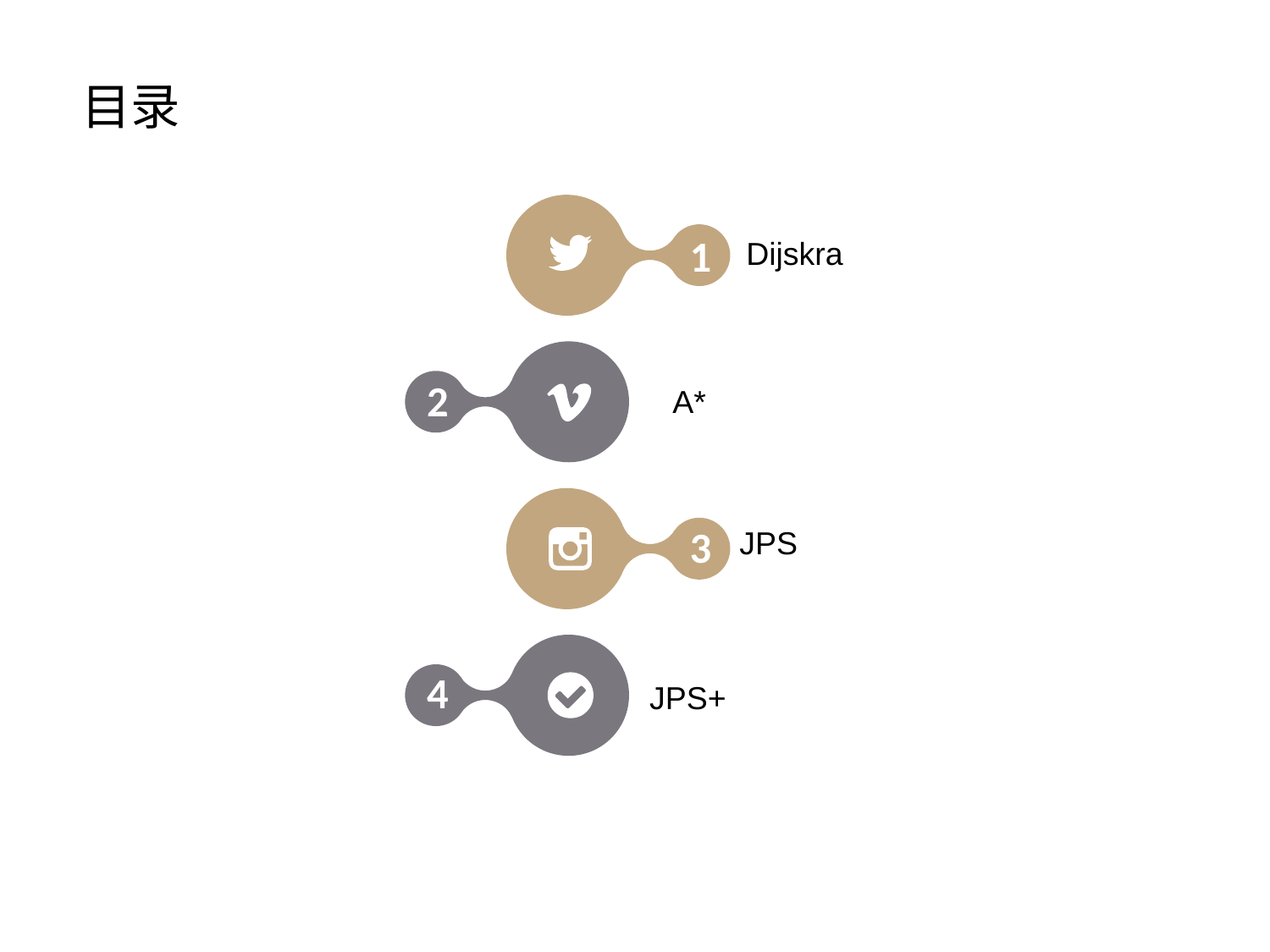

目录

1

2

3

4

Dijskra
点击添加文本
A*
点击添加文本
JPS
点击添加文本
JPS+
点击添加文本